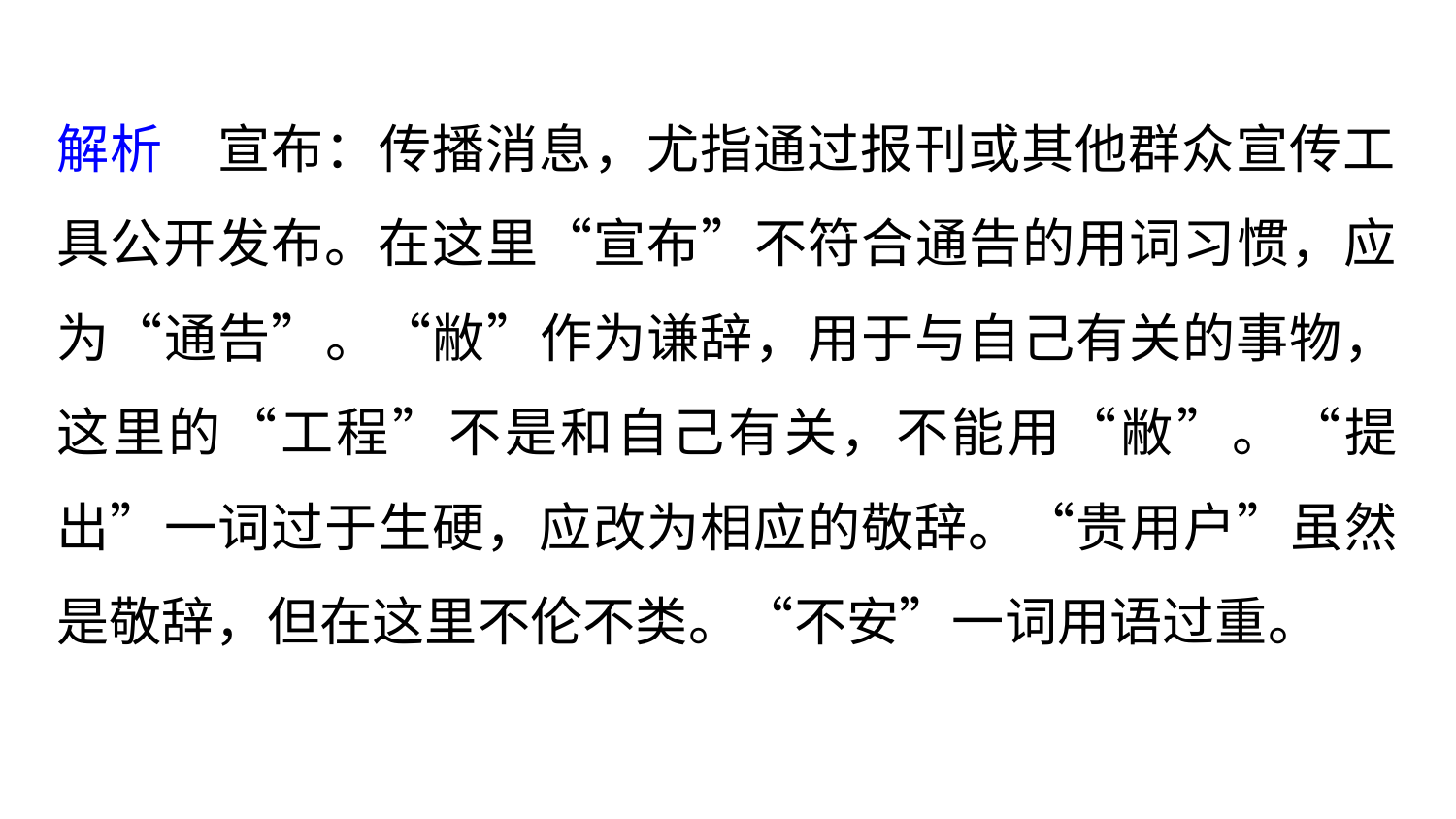

解析　宣布：传播消息，尤指通过报刊或其他群众宣传工具公开发布。在这里“宣布”不符合通告的用词习惯，应为“通告”。“敝”作为谦辞，用于与自己有关的事物，这里的“工程”不是和自己有关，不能用“敝”。“提出”一词过于生硬，应改为相应的敬辞。“贵用户”虽然是敬辞，但在这里不伦不类。“不安”一词用语过重。